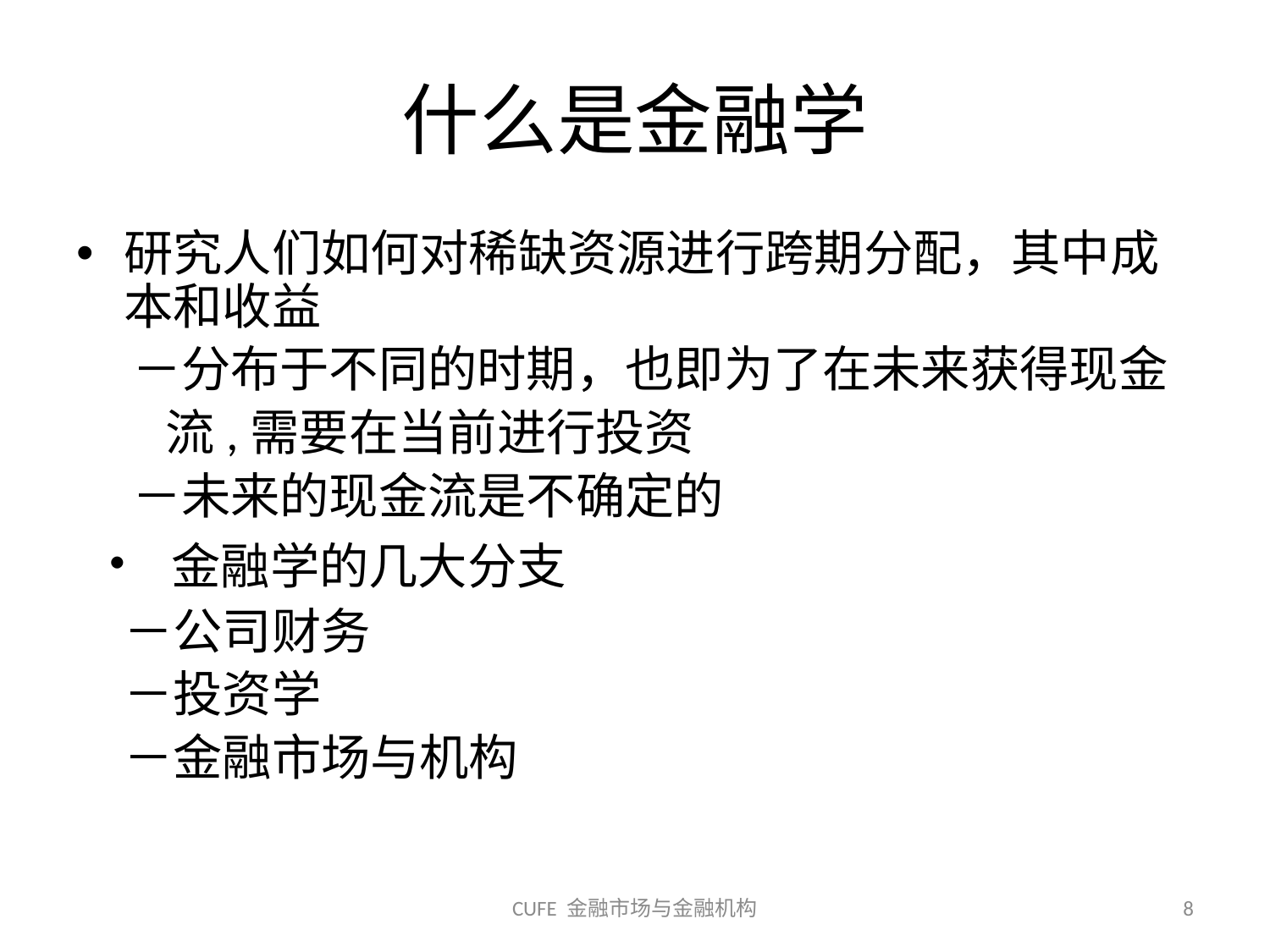

# 什么是金融学
研究人们如何对稀缺资源进行跨期分配，其中成本和收益
    －分布于不同的时期，也即为了在未来获得现金
       流,需要在当前进行投资
    －未来的现金流是不确定的
 • 金融学的几大分支
  	－公司财务
  	－投资学
  	－金融市场与机构
CUFE 金融市场与金融机构
8